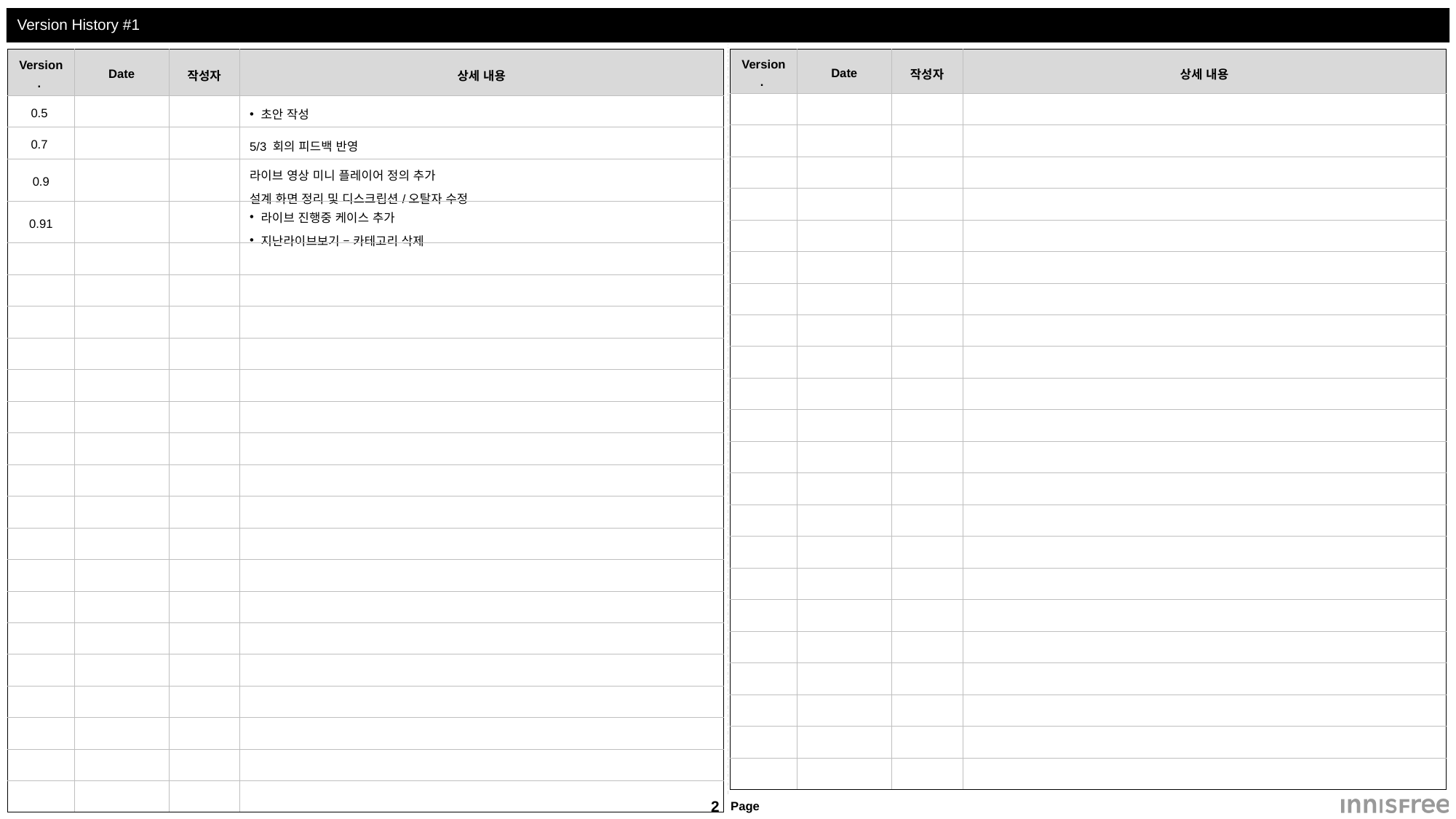

# Version History #1
| Version. | Date | 작성자 | 상세 내용 |
| --- | --- | --- | --- |
| 0.5 |  |  | 초안 작성 |
| 0.7 |  |  | 5/3 회의 피드백 반영 |
| 0.9 |  |  | 라이브 영상 미니 플레이어 정의 추가 설계 화면 정리 및 디스크립션/오탈자 수정 |
| 0.91 |  |  | 라이브 진행중 케이스 추가 지난라이브보기 – 카테고리 삭제 |
|  |  |  |  |
|  |  |  |  |
|  |  |  |  |
|  |  |  |  |
|  |  |  |  |
|  |  |  |  |
|  |  |  |  |
|  |  |  |  |
|  |  |  |  |
|  |  |  |  |
|  |  |  |  |
|  |  |  |  |
|  |  |  |  |
|  |  |  |  |
|  |  |  |  |
|  |  |  |  |
|  |  |  |  |
|  |  |  |  |
| Version. | Date | 작성자 | 상세 내용 |
| --- | --- | --- | --- |
|  |  |  |  |
|  |  |  |  |
|  |  |  |  |
|  |  |  |  |
|  |  |  |  |
|  |  |  |  |
|  |  |  |  |
|  |  |  |  |
|  |  |  |  |
|  |  |  |  |
|  |  |  |  |
|  |  |  |  |
|  |  |  |  |
|  |  |  |  |
|  |  |  |  |
|  |  |  |  |
|  |  |  |  |
|  |  |  |  |
|  |  |  |  |
|  |  |  |  |
|  |  |  |  |
|  |  |  |  |